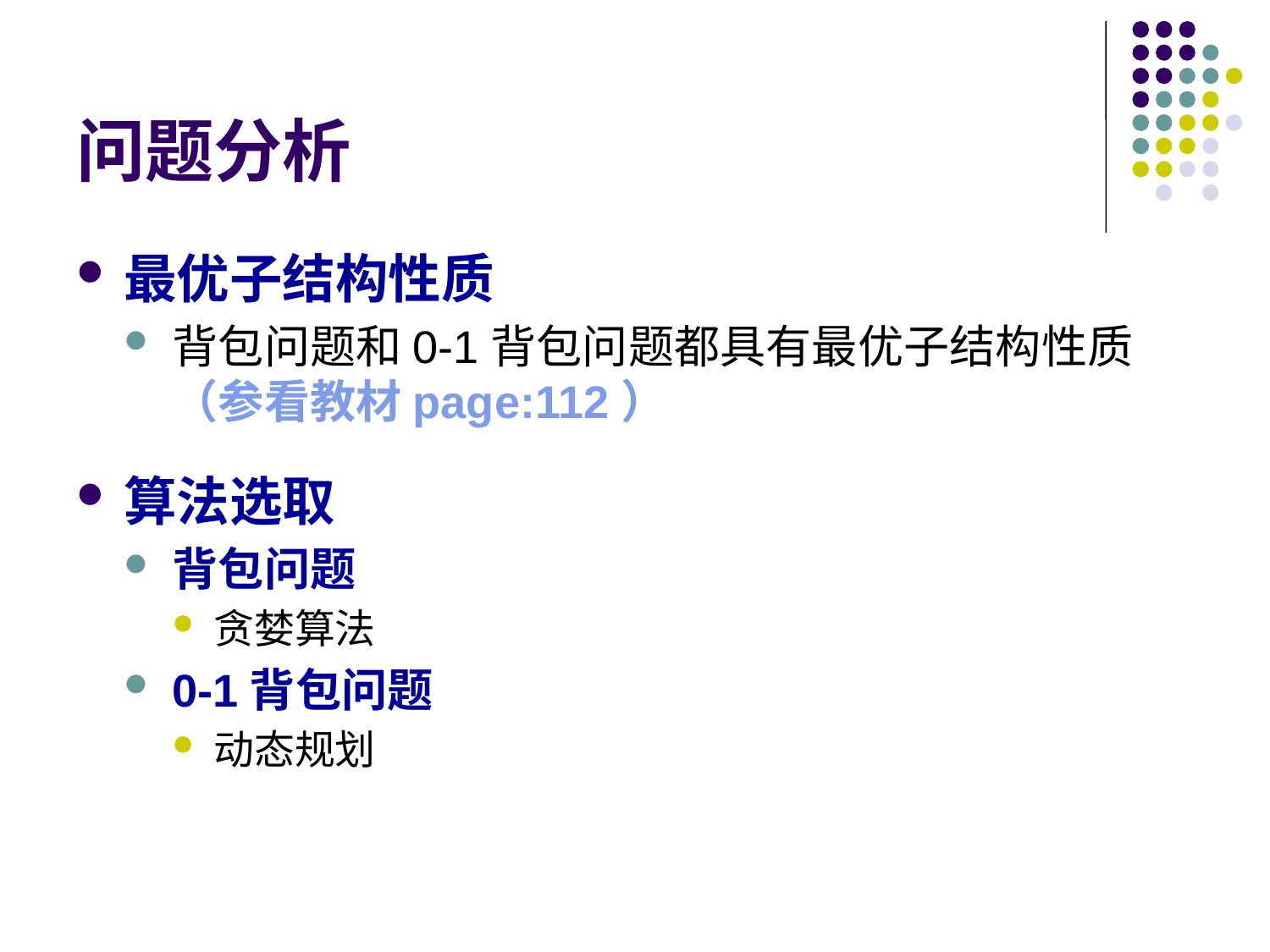

# 问题分析
最优子结构性质
背包问题和0-1背包问题都具有最优子结构性质（参看教材page:112）

算法选取
背包问题
贪婪算法
0-1背包问题
动态规划